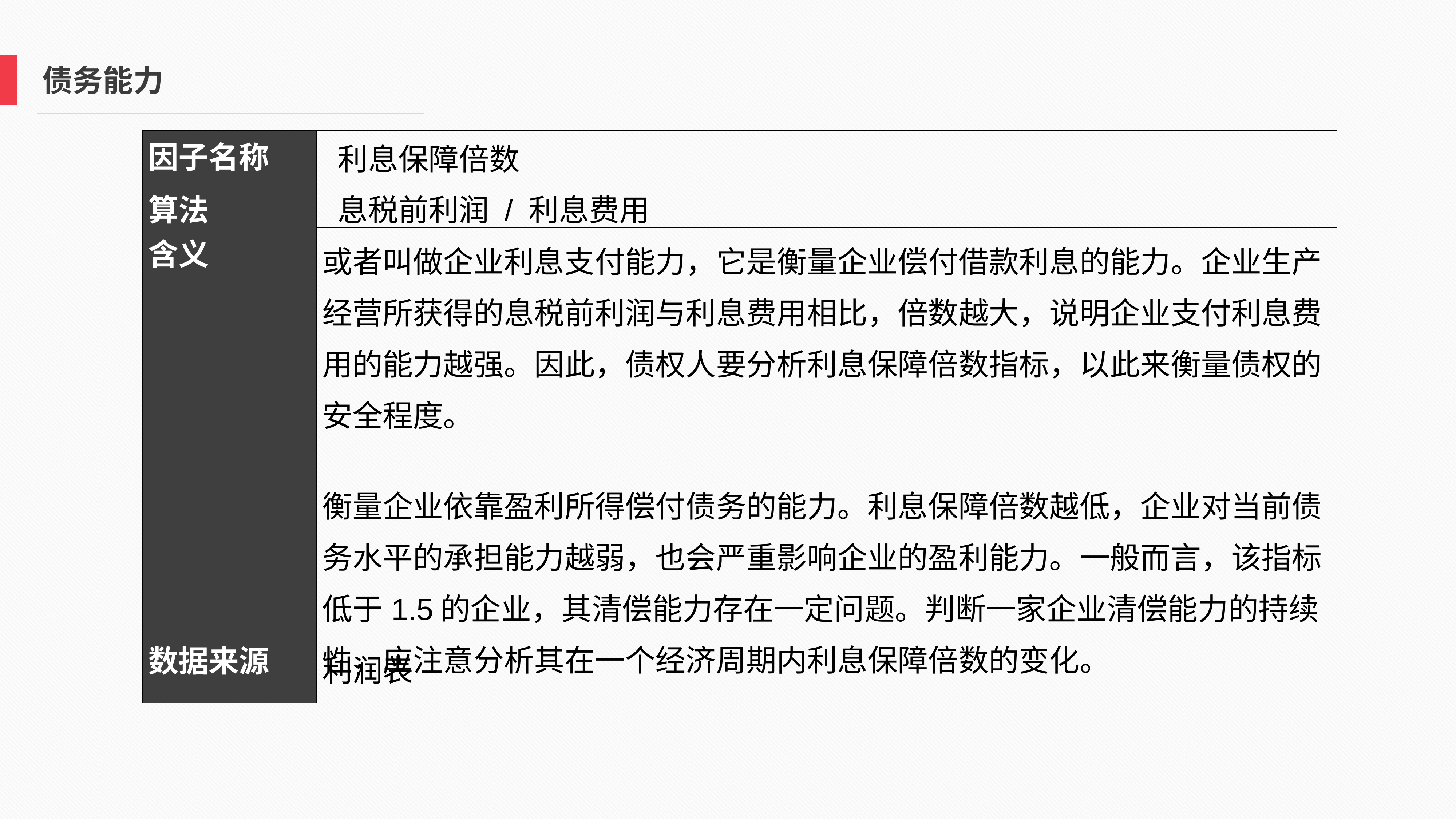

债务能力
| 因子名称 | 利息保障倍数 |
| --- | --- |
| 算法 | 息税前利润 / 利息费用 |
| 含义 | 或者叫做企业利息支付能力，它是衡量企业偿付借款利息的能力。企业生产经营所获得的息税前利润与利息费用相比，倍数越大，说明企业支付利息费用的能力越强。因此，债权人要分析利息保障倍数指标，以此来衡量债权的安全程度。 衡量企业依靠盈利所得偿付债务的能力。利息保障倍数越低，企业对当前债务水平的承担能力越弱，也会严重影响企业的盈利能力。一般而言，该指标低于1.5的企业，其清偿能力存在一定问题。判断一家企业清偿能力的持续性，应注意分析其在一个经济周期内利息保障倍数的变化。 |
| 数据来源 | 利润表 |